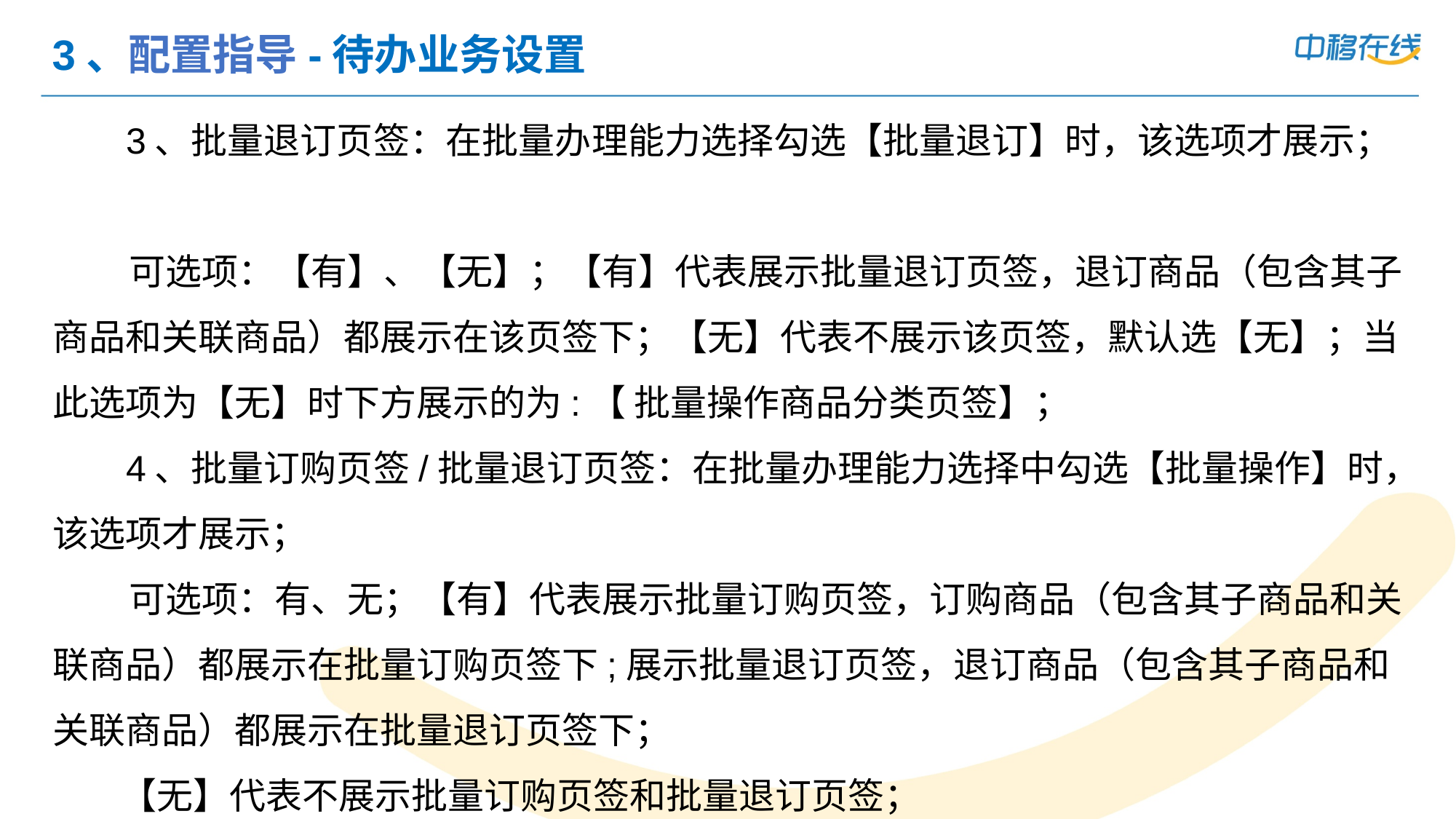

# 3、配置指导-待办业务设置
   3、批量退订页签：在批量办理能力选择勾选【批量退订】时，该选项才展示；
   可选项：【有】、【无】；【有】代表展示批量退订页签，退订商品（包含其子商品和关联商品）都展示在该页签下；【无】代表不展示该页签，默认选【无】；当此选项为【无】时下方展示的为:【 批量操作商品分类页签】；
   4、批量订购页签/批量退订页签：在批量办理能力选择中勾选【批量操作】时，该选项才展示；
   可选项：有、无；【有】代表展示批量订购页签，订购商品（包含其子商品和关联商品）都展示在批量订购页签下;展示批量退订页签，退订商品（包含其子商品和关联商品）都展示在批量退订页签下；
  【无】代表不展示批量订购页签和批量退订页签；
   默认选【无】；当此选项为“无”时下方展示的为:【 批量操作商品分类页签】；